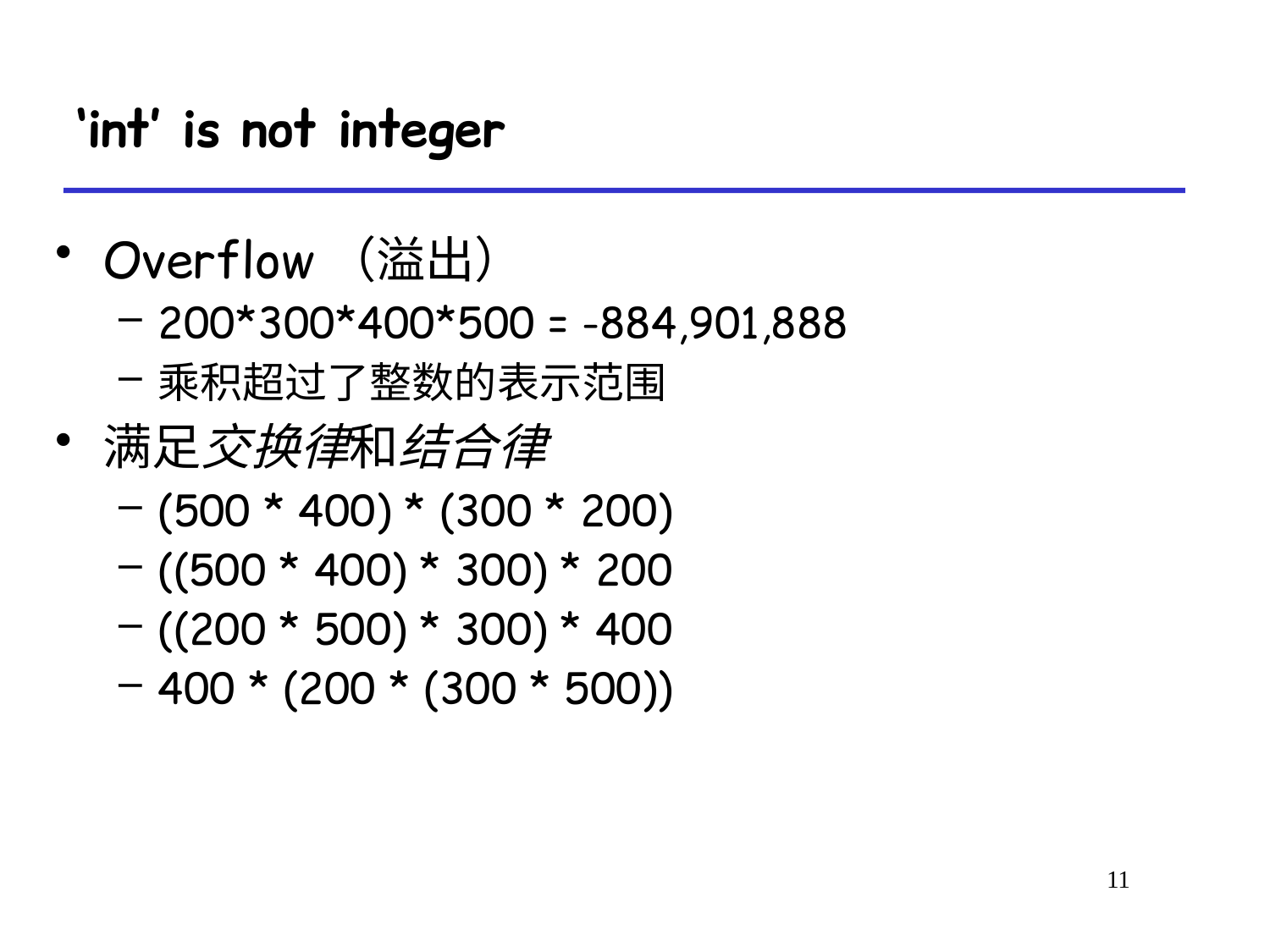

# ‘int’ is not integer
Overflow（溢出）
200*300*400*500 = -884,901,888
乘积超过了整数的表示范围
满足交换律和结合律
(500 * 400) * (300 * 200)
((500 * 400) * 300) * 200
((200 * 500) * 300) * 400
400 * (200 * (300 * 500))
11